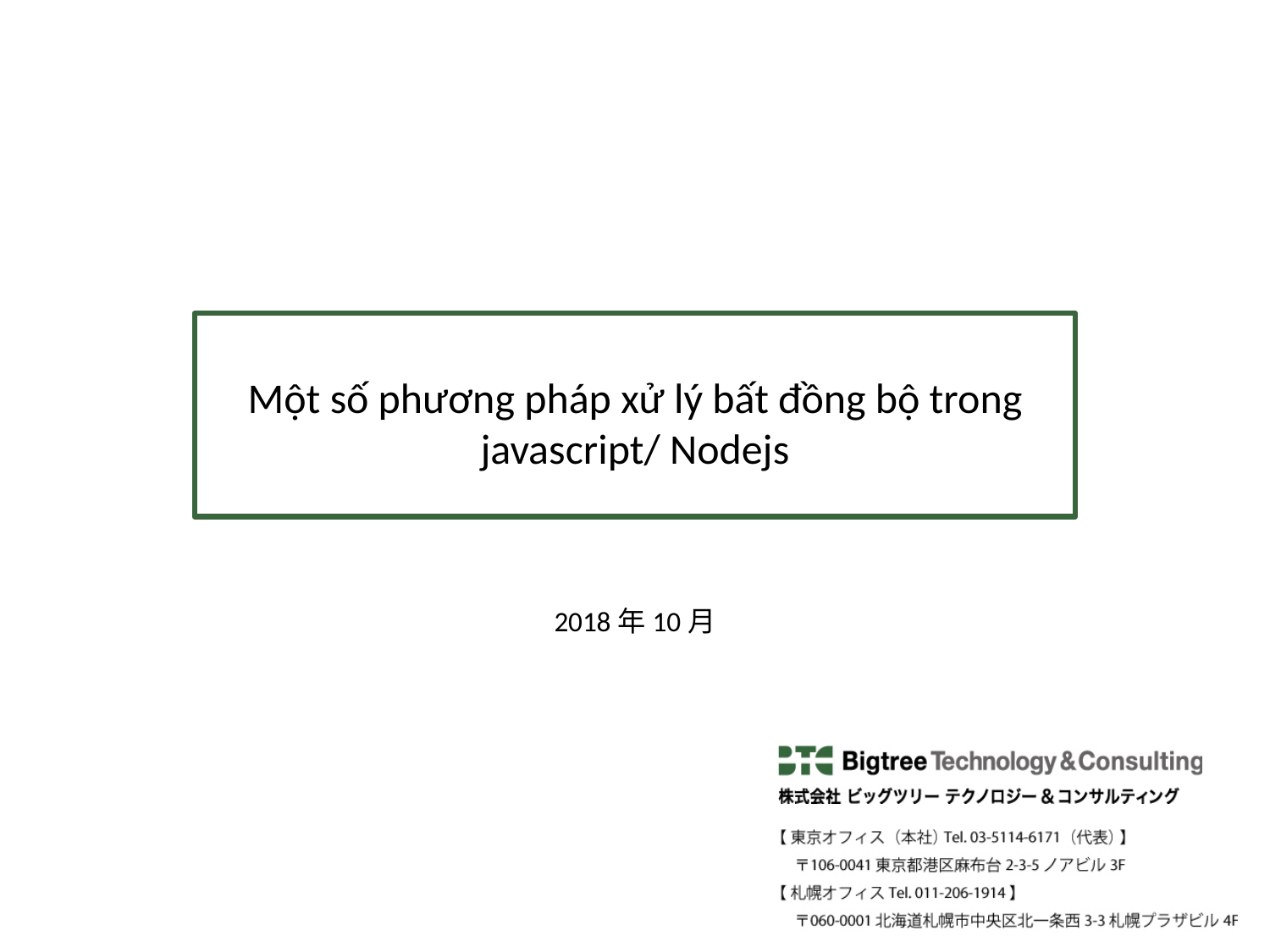

Một số phương pháp xử lý bất đồng bộ trong javascript/ Nodejs
2018年10月